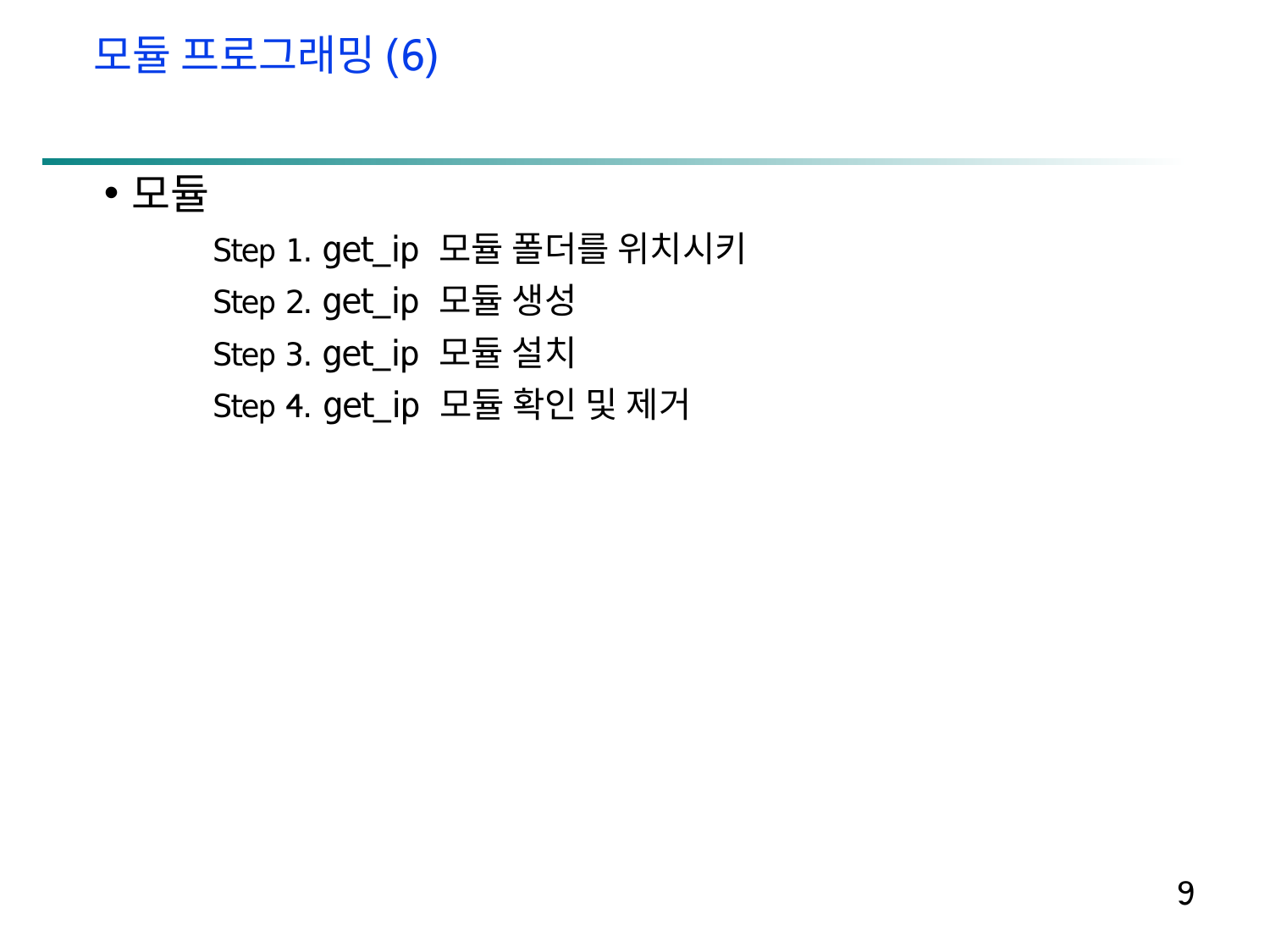

모듈 프로그래밍(6)
모듈
           Step 1. get_ip 모듈 폴더를 위치시키
           Step 2. get_ip 모듈 생성
           Step 3. get_ip 모듈 설치
           Step 4. get_ip 모듈 확인 및 제거

9